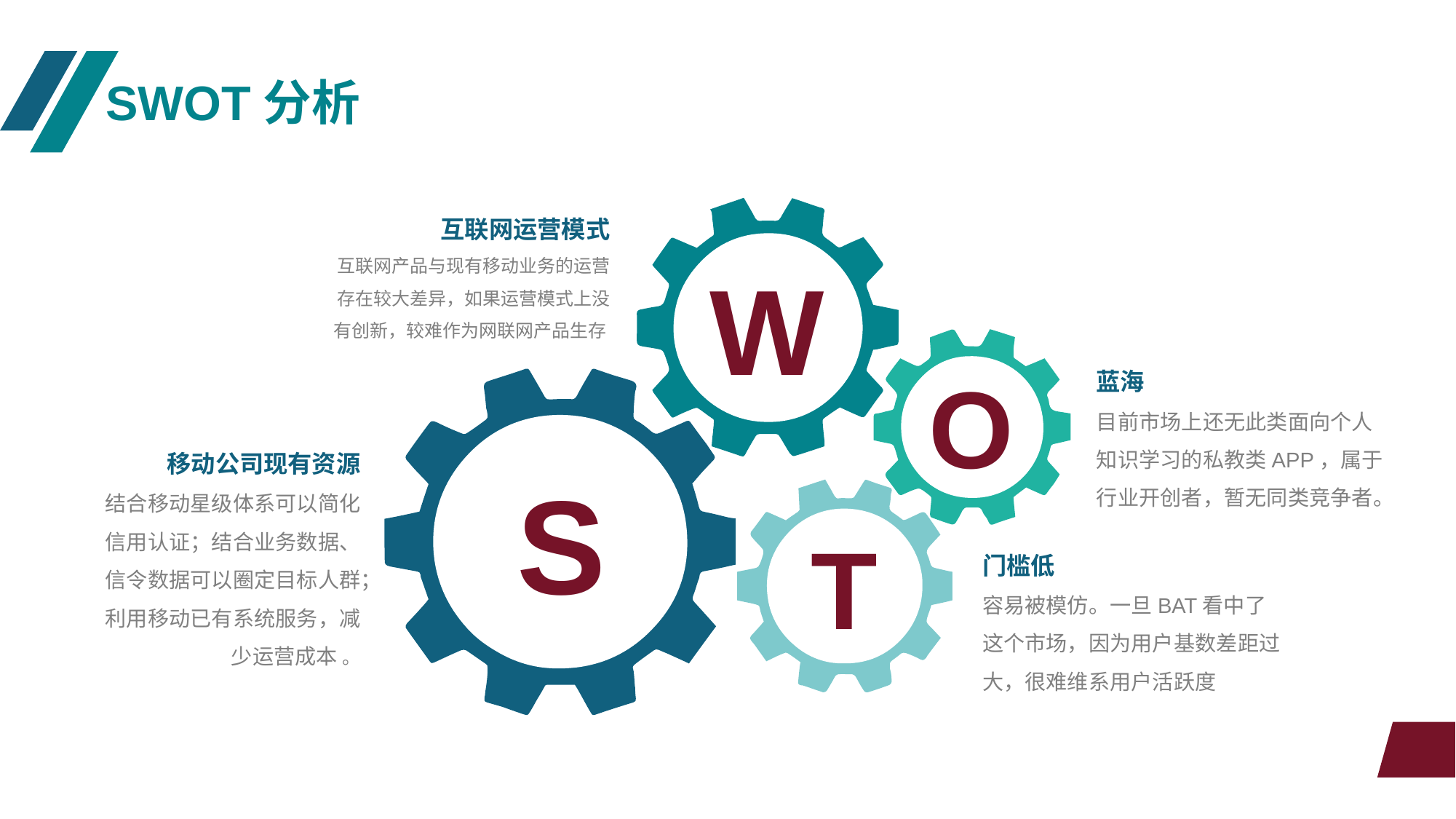

SWOT分析
互联网运营模式
互联网产品与现有移动业务的运营存在较大差异，如果运营模式上没有创新，较难作为网联网产品生存

W

蓝海
目前市场上还无此类面向个人知识学习的私教类APP，属于行业开创者，暂无同类竞争者。
O

移动公司现有资源
结合移动星级体系可以简化信用认证；结合业务数据、信令数据可以圈定目标人群；利用移动已有系统服务，减少运营成本 。
S

T
门槛低
容易被模仿。一旦BAT看中了这个市场，因为用户基数差距过大，很难维系用户活跃度

10